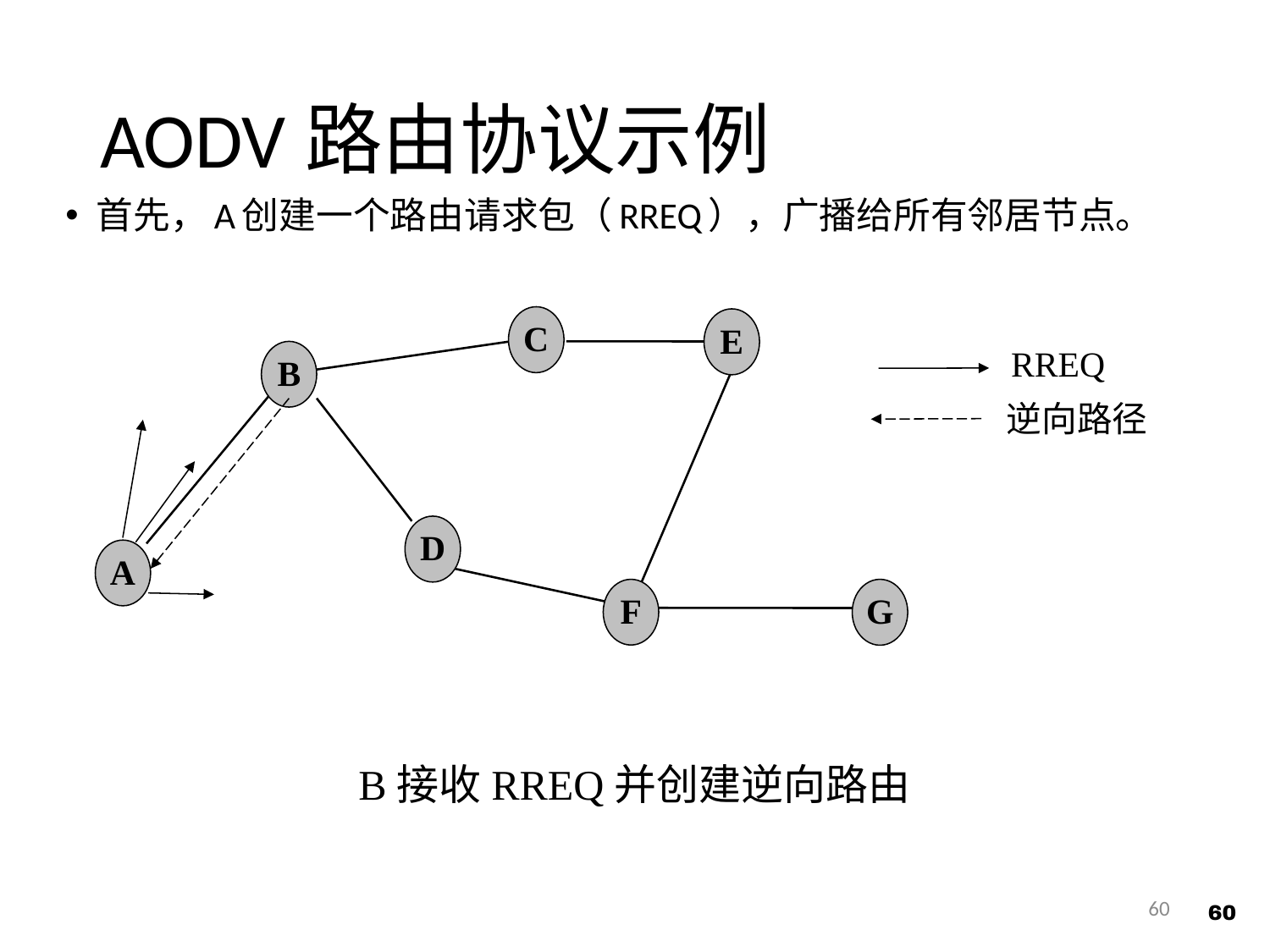

# AODV路由协议示例
首先，A创建一个路由请求包（RREQ），广播给所有邻居节点。

C
E
B

RREQ

逆向路径

D
A

F
G

B接收RREQ并创建逆向路由
60
60